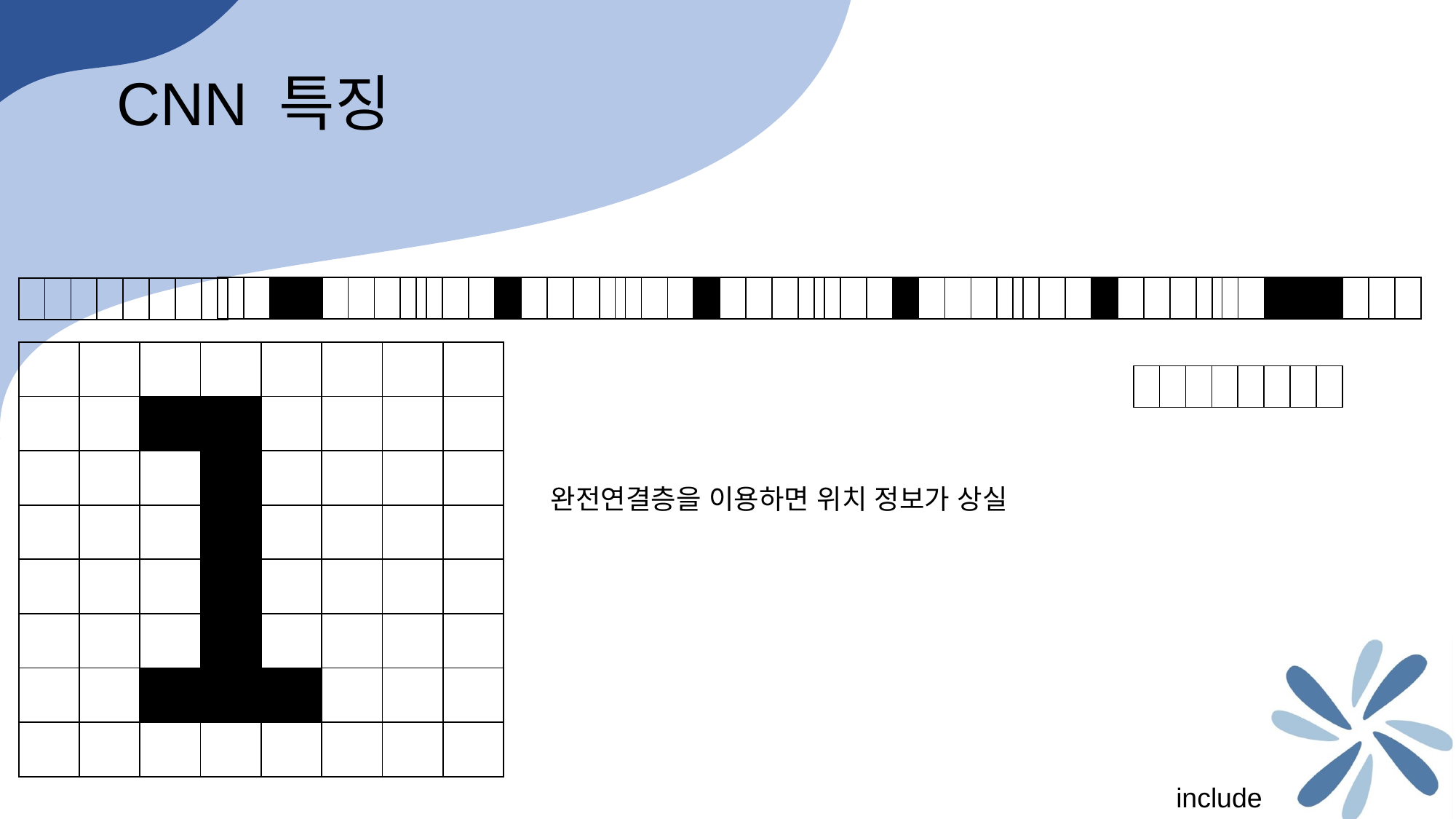

CNN 특징
|  |  |  |  |  |  |  |  |
| --- | --- | --- | --- | --- | --- | --- | --- |
|  |  |  |  |  |  |  |  |
| --- | --- | --- | --- | --- | --- | --- | --- |
|  |  |  |  |  |  |  |  |
| --- | --- | --- | --- | --- | --- | --- | --- |
|  |  |  |  |  |  |  |  |
| --- | --- | --- | --- | --- | --- | --- | --- |
|  |  |  |  |  |  |  |  |
| --- | --- | --- | --- | --- | --- | --- | --- |
|  |  |  |  |  |  |  |  |
| --- | --- | --- | --- | --- | --- | --- | --- |
|  |  |  |  |  |  |  |  |
| --- | --- | --- | --- | --- | --- | --- | --- |
|  |  |  |  |  |  |  |  |
| --- | --- | --- | --- | --- | --- | --- | --- |
|  |  |  |  |  |  |  |  |
|  |  |  |  |  |  |  |  |
|  |  |  |  |  |  |  |  |
|  |  |  |  |  |  |  |  |
|  |  |  |  |  |  |  |  |
|  |  |  |  |  |  |  |  |
|  |  |  |  |  |  |  |  |
|  |  |  |  |  |  |  |  |
| --- | --- | --- | --- | --- | --- | --- | --- |
완전연결층을 이용하면 위치 정보가 상실